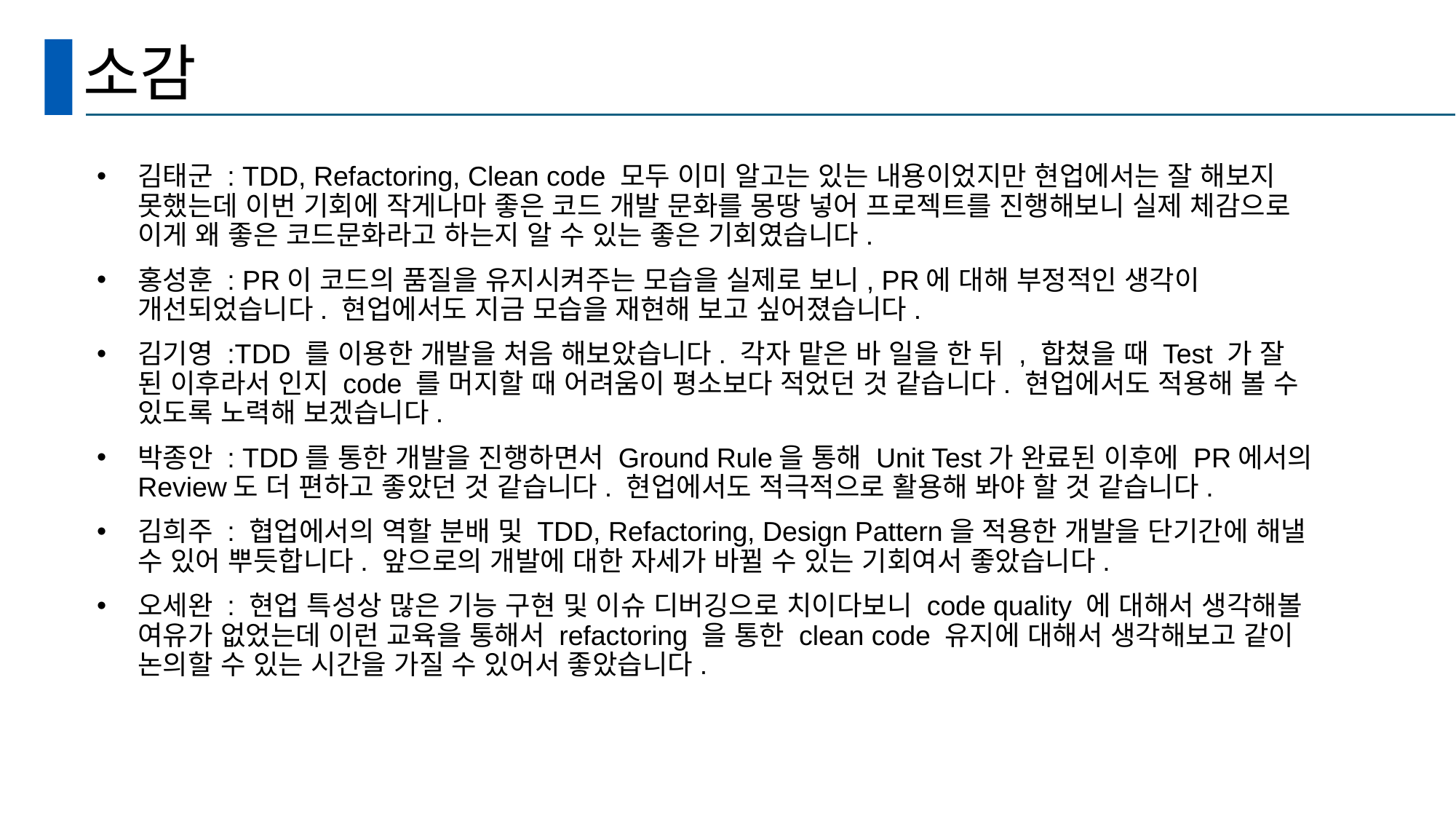

# 소감
김태군 : TDD, Refactoring, Clean code 모두 이미 알고는 있는 내용이었지만 현업에서는 잘 해보지 못했는데 이번 기회에 작게나마 좋은 코드 개발 문화를 몽땅 넣어 프로젝트를 진행해보니 실제 체감으로 이게 왜 좋은 코드문화라고 하는지 알 수 있는 좋은 기회였습니다.
홍성훈 : PR이 코드의 품질을 유지시켜주는 모습을 실제로 보니, PR에 대해 부정적인 생각이 개선되었습니다. 현업에서도 지금 모습을 재현해 보고 싶어졌습니다.
김기영 :TDD 를 이용한 개발을 처음 해보았습니다. 각자 맡은 바 일을 한 뒤 , 합쳤을 때 Test 가 잘 된 이후라서 인지 code 를 머지할 때 어려움이 평소보다 적었던 것 같습니다. 현업에서도 적용해 볼 수 있도록 노력해 보겠습니다.
박종안 : TDD를 통한 개발을 진행하면서 Ground Rule을 통해 Unit Test가 완료된 이후에 PR에서의 Review도 더 편하고 좋았던 것 같습니다. 현업에서도 적극적으로 활용해 봐야 할 것 같습니다.
김희주 : 협업에서의 역할 분배 및 TDD, Refactoring, Design Pattern을 적용한 개발을 단기간에 해낼 수 있어 뿌듯합니다. 앞으로의 개발에 대한 자세가 바뀔 수 있는 기회여서 좋았습니다.
오세완 : 현업 특성상 많은 기능 구현 및 이슈 디버깅으로 치이다보니 code quality 에 대해서 생각해볼 여유가 없었는데 이런 교육을 통해서 refactoring 을 통한 clean code 유지에 대해서 생각해보고 같이 논의할 수 있는 시간을 가질 수 있어서 좋았습니다.